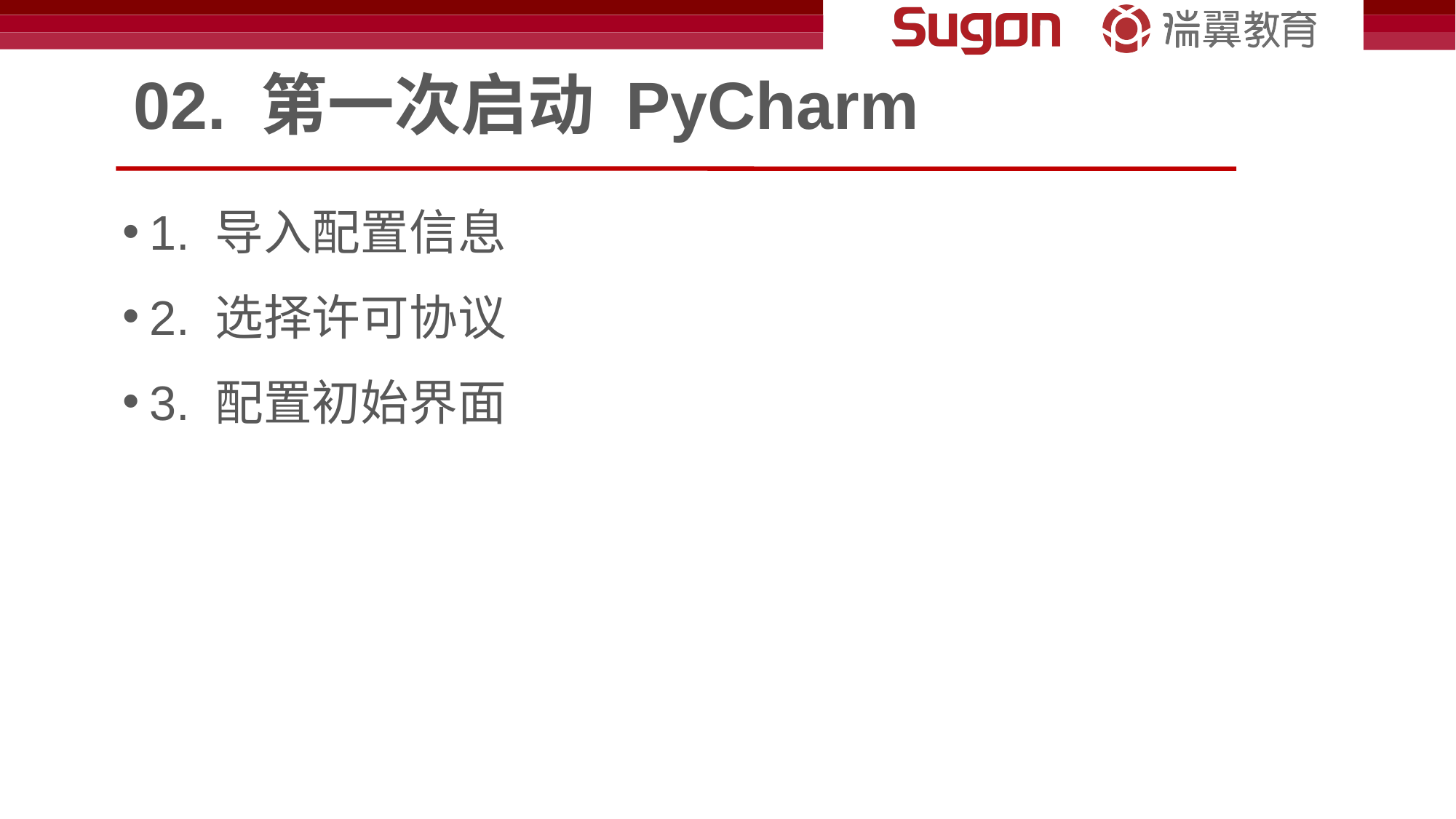

# 02. 第一次启动 PyCharm
1. 导入配置信息
2. 选择许可协议
3. 配置初始界面